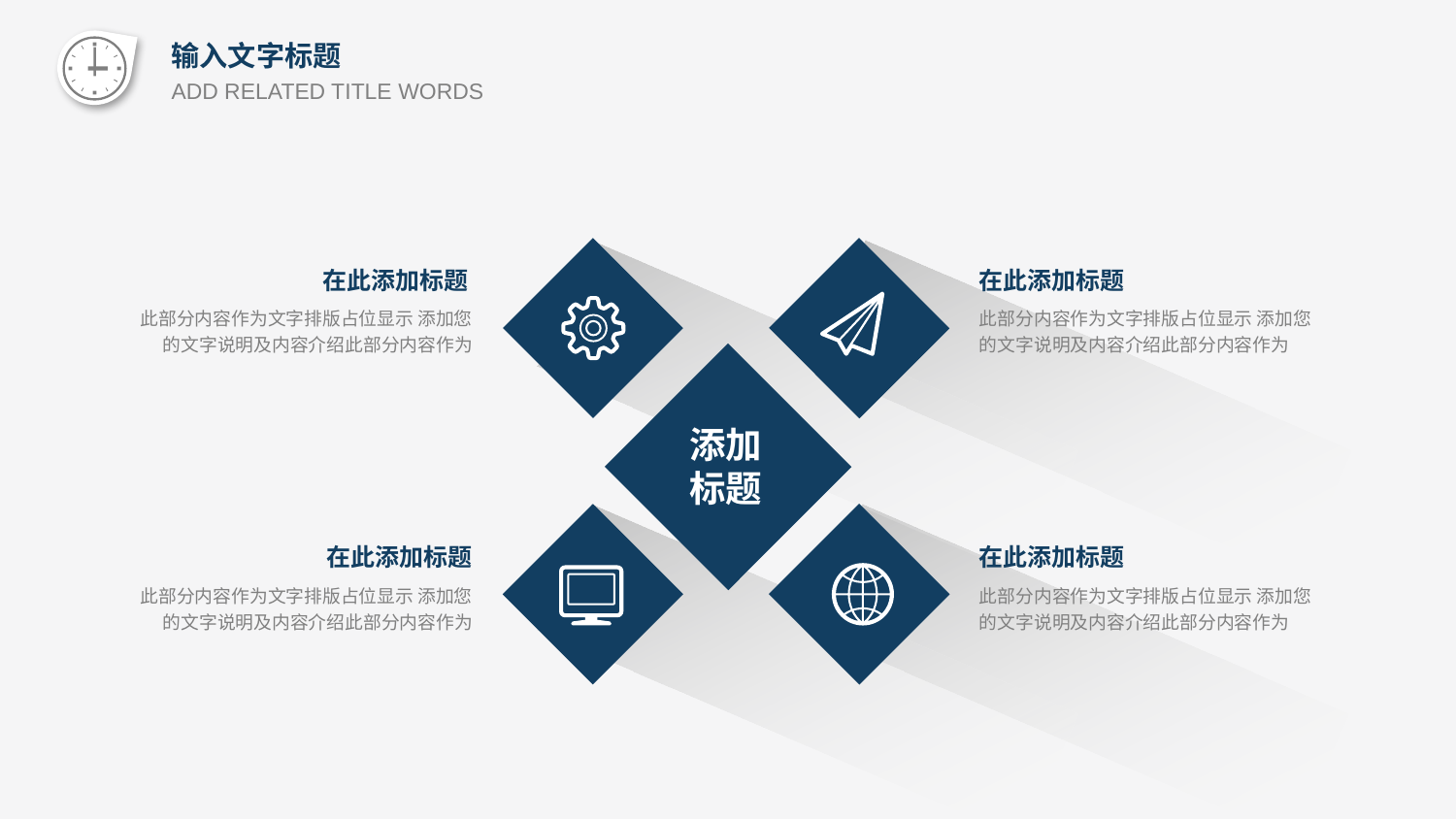

在此添加标题

此部分内容作为文字排版占位显示 添加您的文字说明及内容介绍此部分内容作为
在此添加标题

此部分内容作为文字排版占位显示 添加您的文字说明及内容介绍此部分内容作为

添加
标题

在此添加标题

此部分内容作为文字排版占位显示 添加您的文字说明及内容介绍此部分内容作为

在此添加标题

此部分内容作为文字排版占位显示 添加您的文字说明及内容介绍此部分内容作为